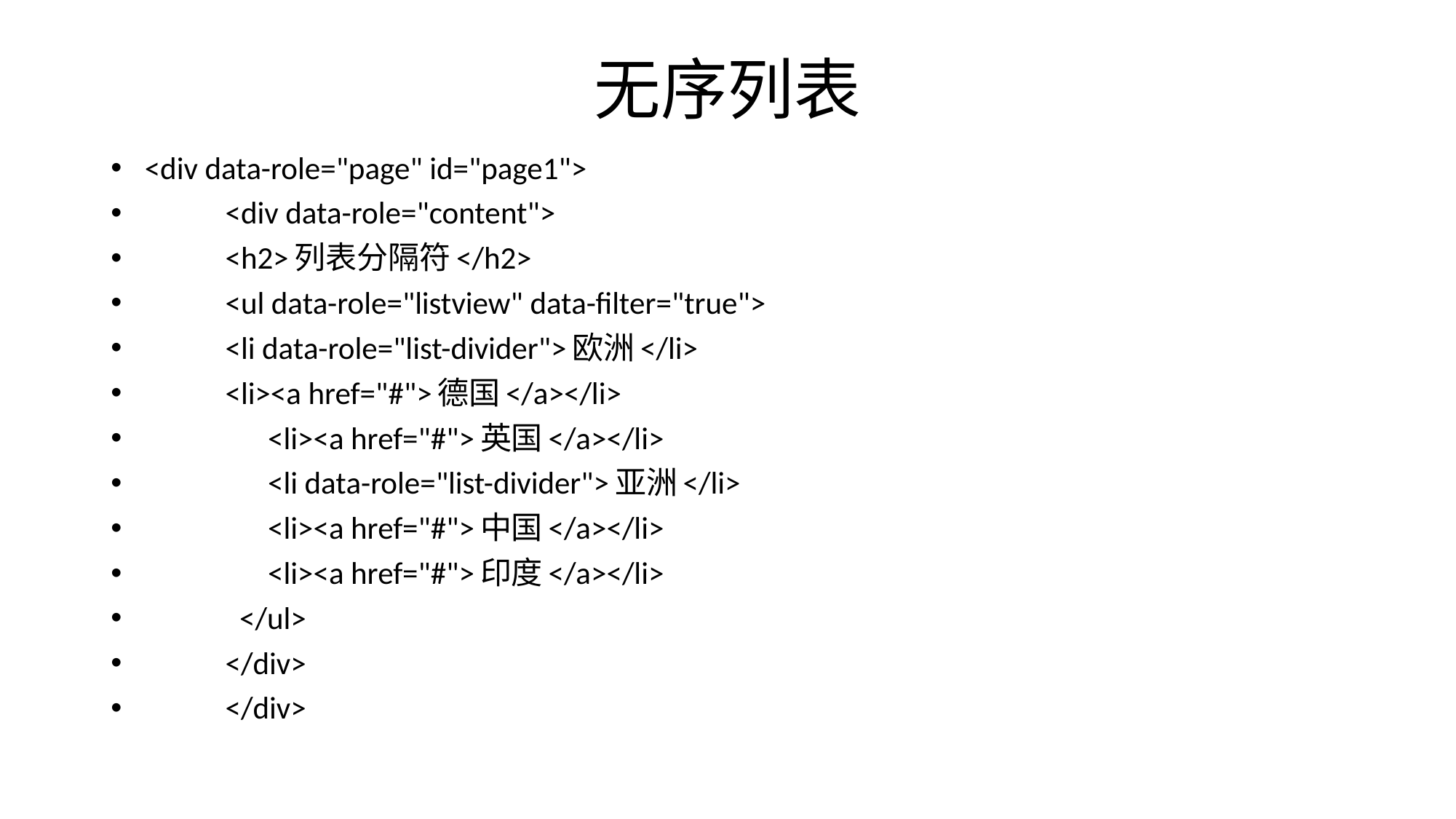

# 无序列表
<div data-role="page" id="page1">
			<div data-role="content">
				<h2>列表分隔符</h2>
				<ul data-role="listview" data-filter="true">
				<li data-role="list-divider">欧洲</li>
				<li><a href="#">德国</a></li>
				      <li><a href="#">英国</a></li>
				      <li data-role="list-divider">亚洲</li>
				      <li><a href="#">中国</a></li>
				      <li><a href="#">印度</a></li>
				  </ul>
			</div>
		</div>